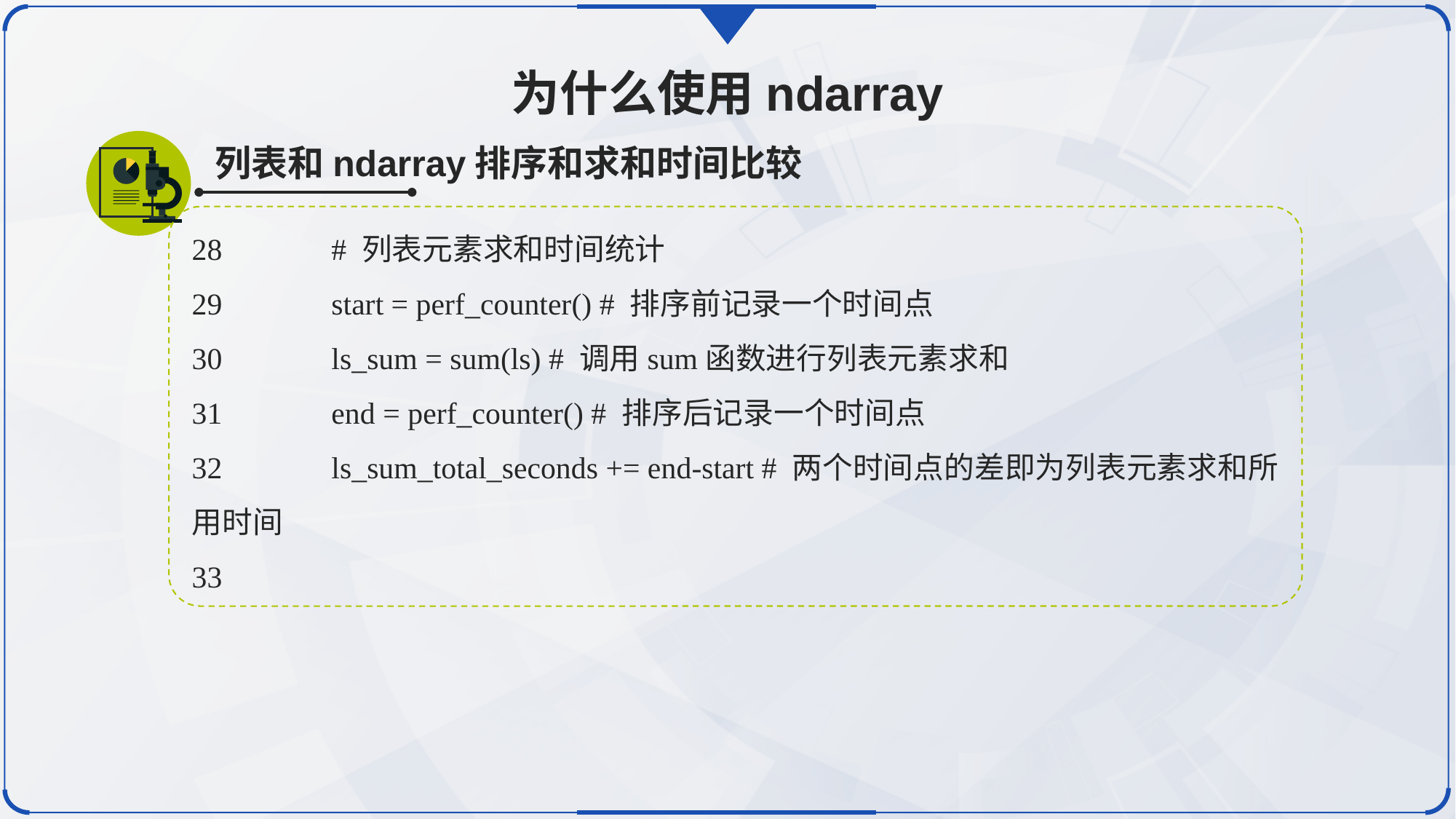

为什么使用ndarray

列表和ndarray排序和求和时间比较

28	    # 列表元素求和时间统计
29	    start = perf_counter() # 排序前记录一个时间点
30	    ls_sum = sum(ls) # 调用sum函数进行列表元素求和
31	    end = perf_counter() # 排序后记录一个时间点
32	    ls_sum_total_seconds += end-start # 两个时间点的差即为列表元素求和所用时间
33